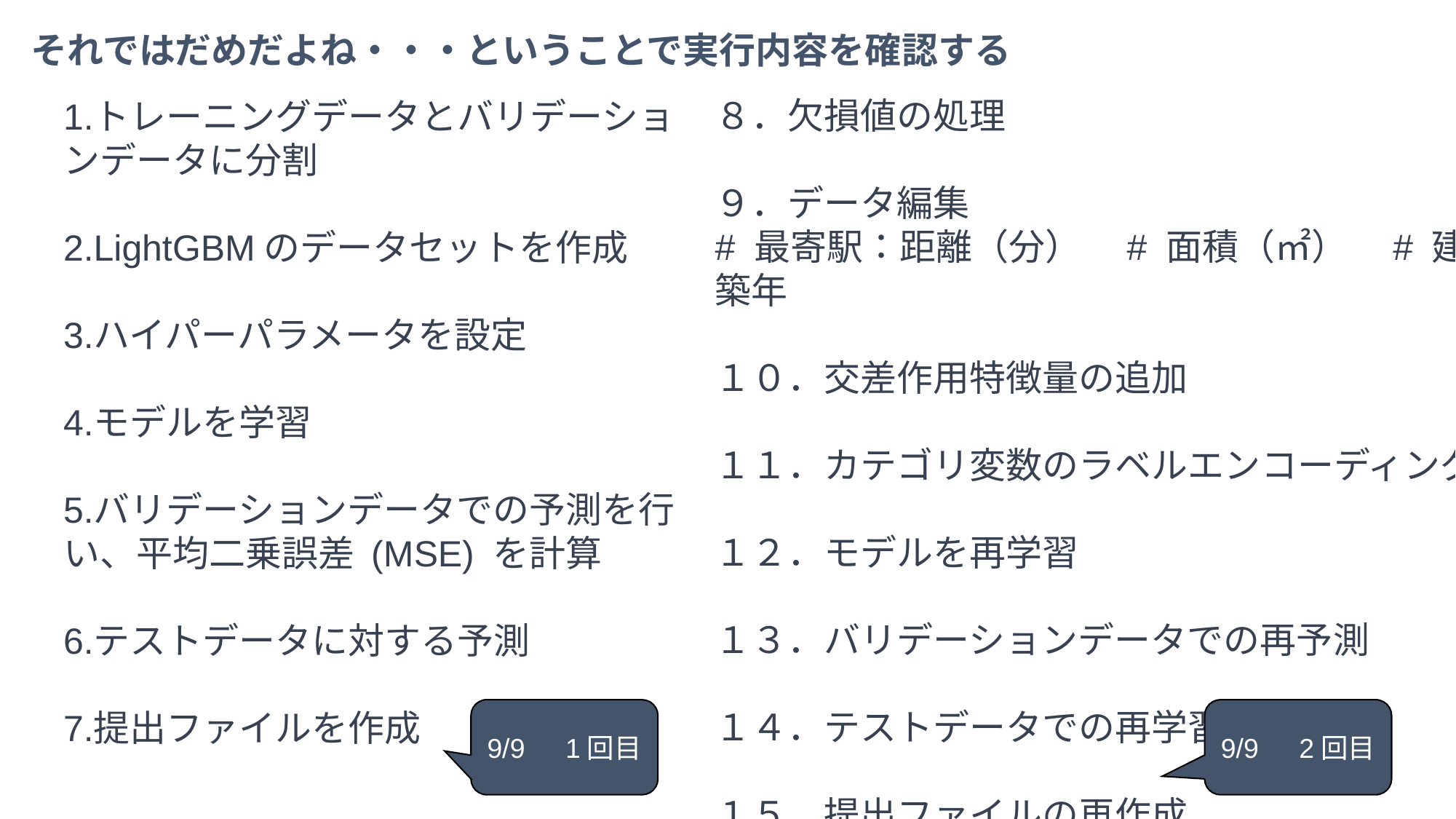

それではだめだよね・・・ということで実行内容を確認する

８．欠損値の処理

９．データ編集
# 最寄駅：距離（分）　# 面積（㎡）　# 建築年

１０．交差作用特徴量の追加

１１．カテゴリ変数のラベルエンコーディング

１２．モデルを再学習

１３．バリデーションデータでの再予測

１４．テストデータでの再学習

１５．提出ファイルの再作成

トレーニングデータとバリデーションデータに分割

LightGBMのデータセットを作成

ハイパーパラメータを設定

モデルを学習

バリデーションデータでの予測を行い、平均二乗誤差 (MSE) を計算

テストデータに対する予測

提出ファイルを作成

9/9　2回目
9/9　1回目
https://toukei-lab.com/light-gbm